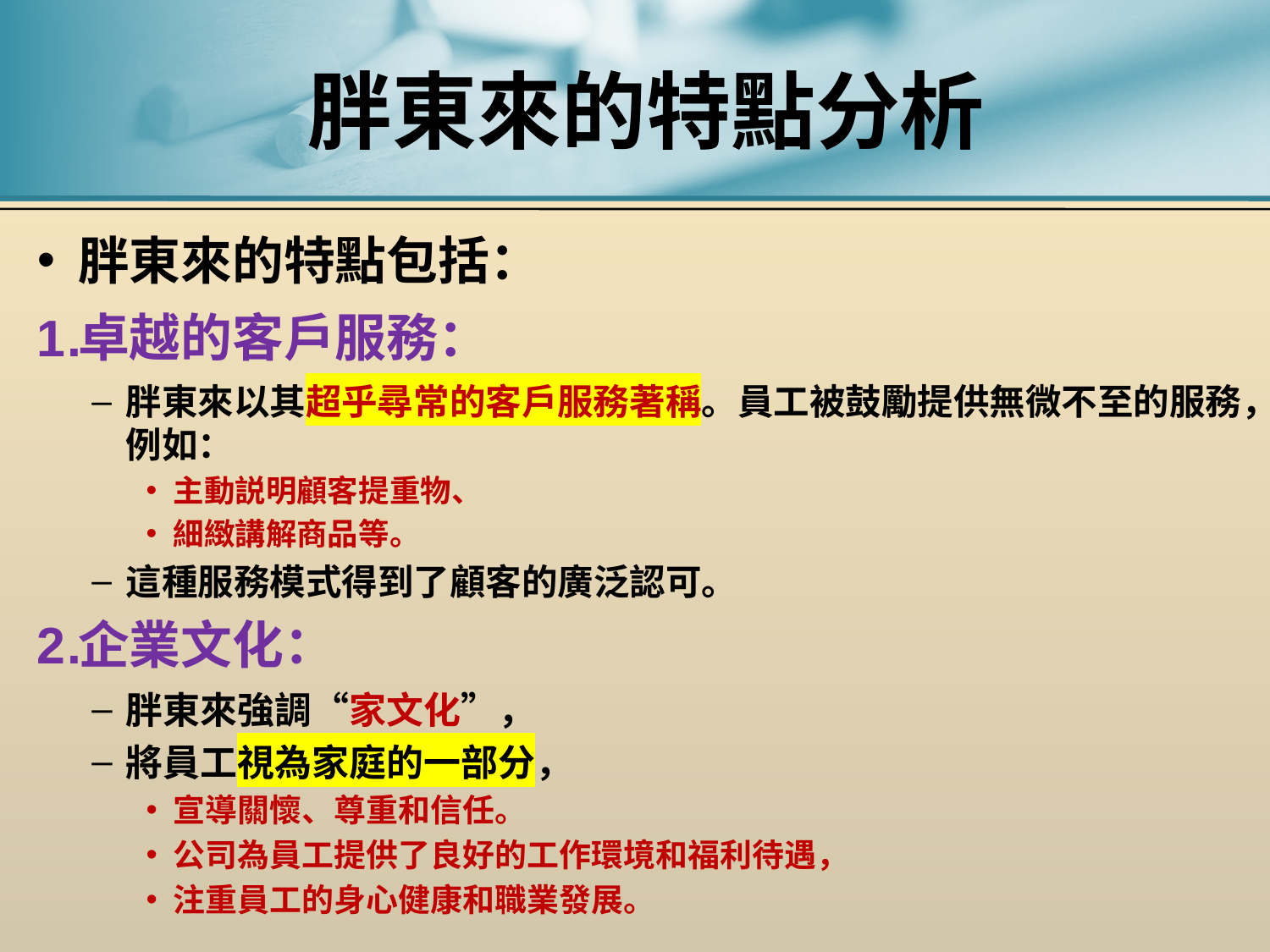

# 胖東來的特點分析
胖東來的特點包括：
卓越的客戶服務：
胖東來以其超乎尋常的客戶服務著稱。員工被鼓勵提供無微不至的服務，例如：
主動説明顧客提重物、
細緻講解商品等。
這種服務模式得到了顧客的廣泛認可。
企業文化：
胖東來強調“家文化”，
將員工視為家庭的一部分，
宣導關懷、尊重和信任。
公司為員工提供了良好的工作環境和福利待遇，
注重員工的身心健康和職業發展。